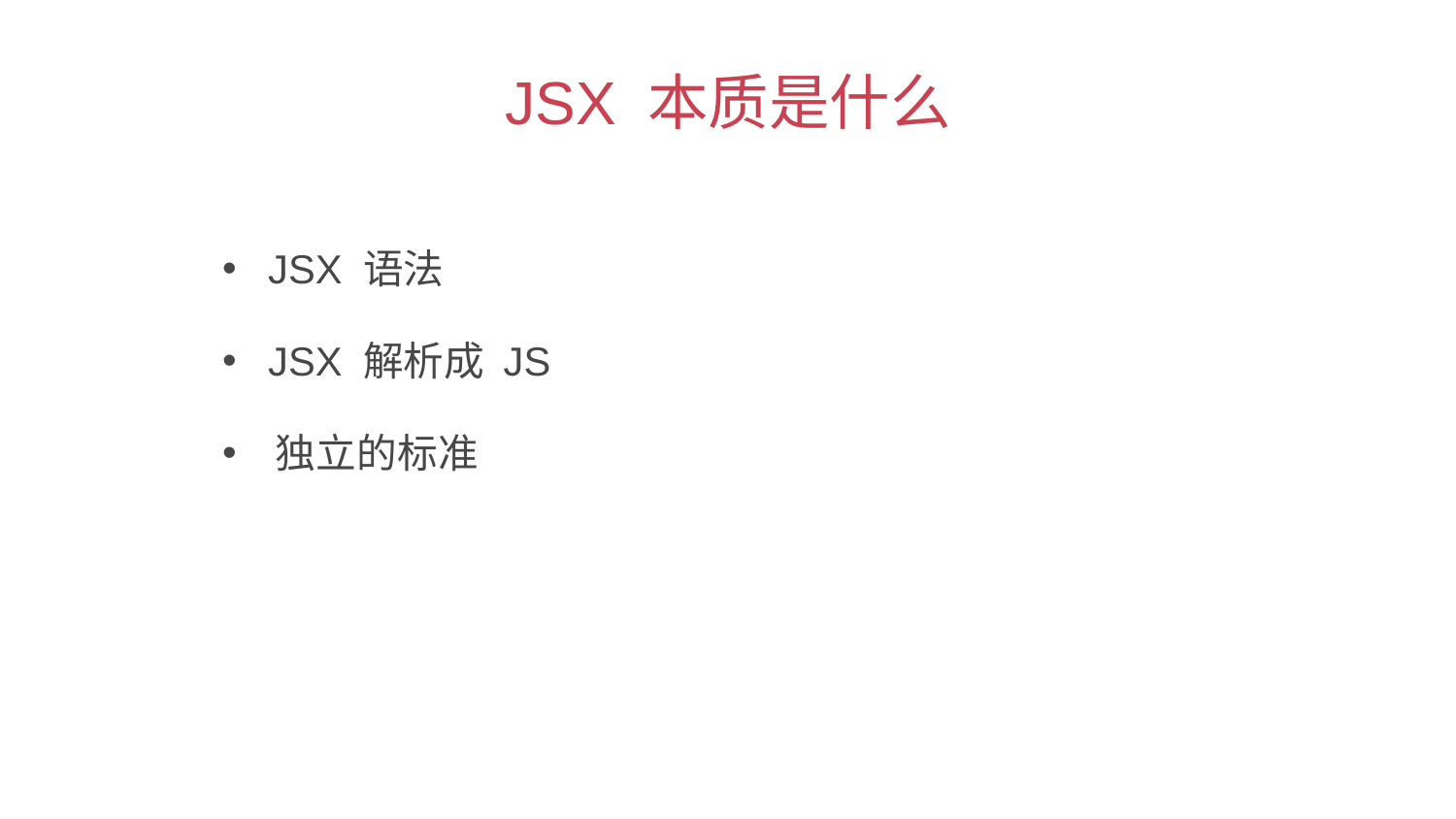

JSX 本质是什么
 JSX 语法
 JSX 解析成 JS
 独立的标准